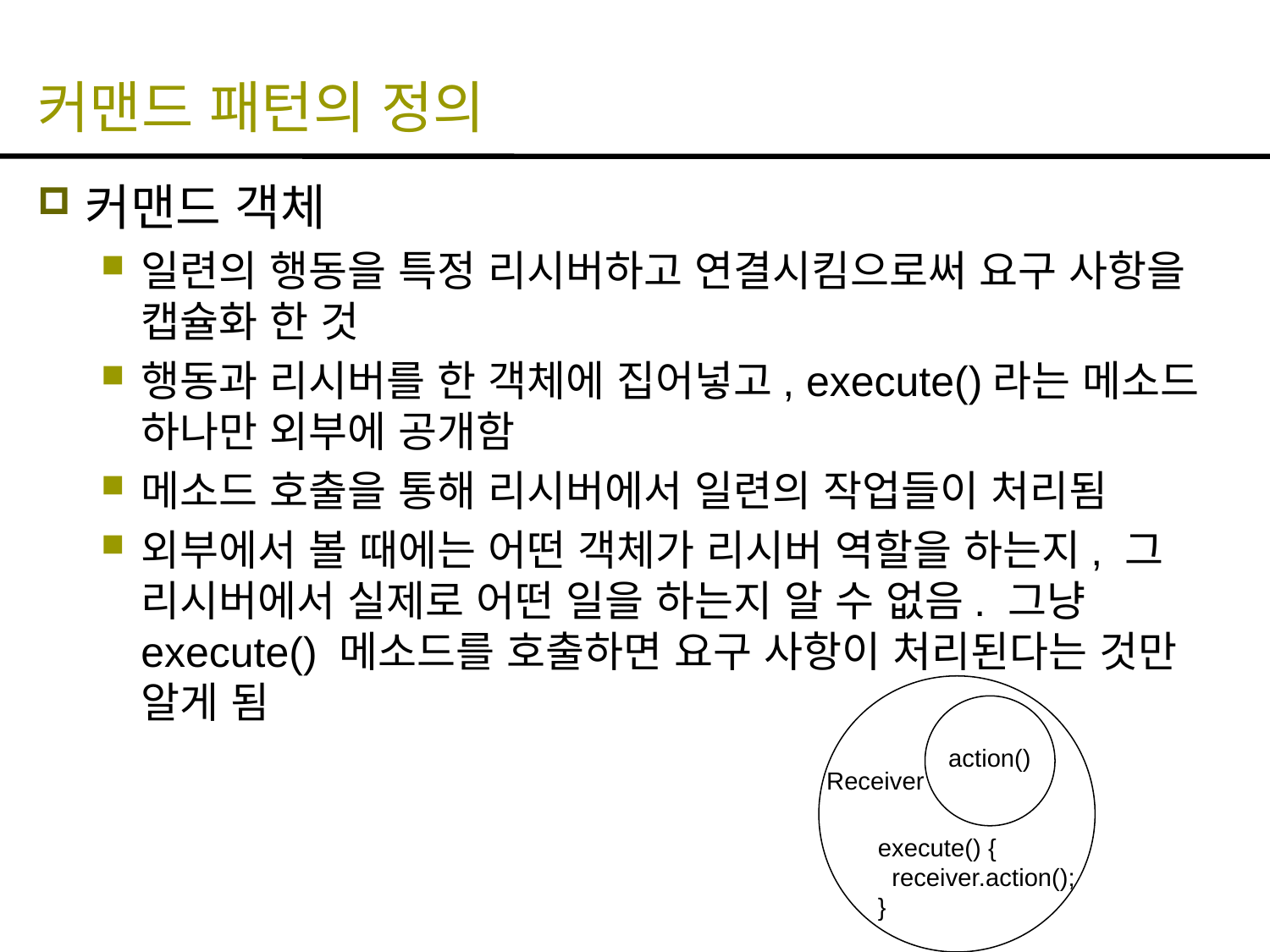

# 커맨드 패턴의 정의
커맨드 객체
일련의 행동을 특정 리시버하고 연결시킴으로써 요구 사항을 캡슐화 한 것
행동과 리시버를 한 객체에 집어넣고, execute()라는 메소드 하나만 외부에 공개함
메소드 호출을 통해 리시버에서 일련의 작업들이 처리됨
외부에서 볼 때에는 어떤 객체가 리시버 역할을 하는지, 그 리시버에서 실제로 어떤 일을 하는지 알 수 없음. 그냥 execute() 메소드를 호출하면 요구 사항이 처리된다는 것만 알게 됨

action()
Receiver
execute() {
  receiver.action();
}